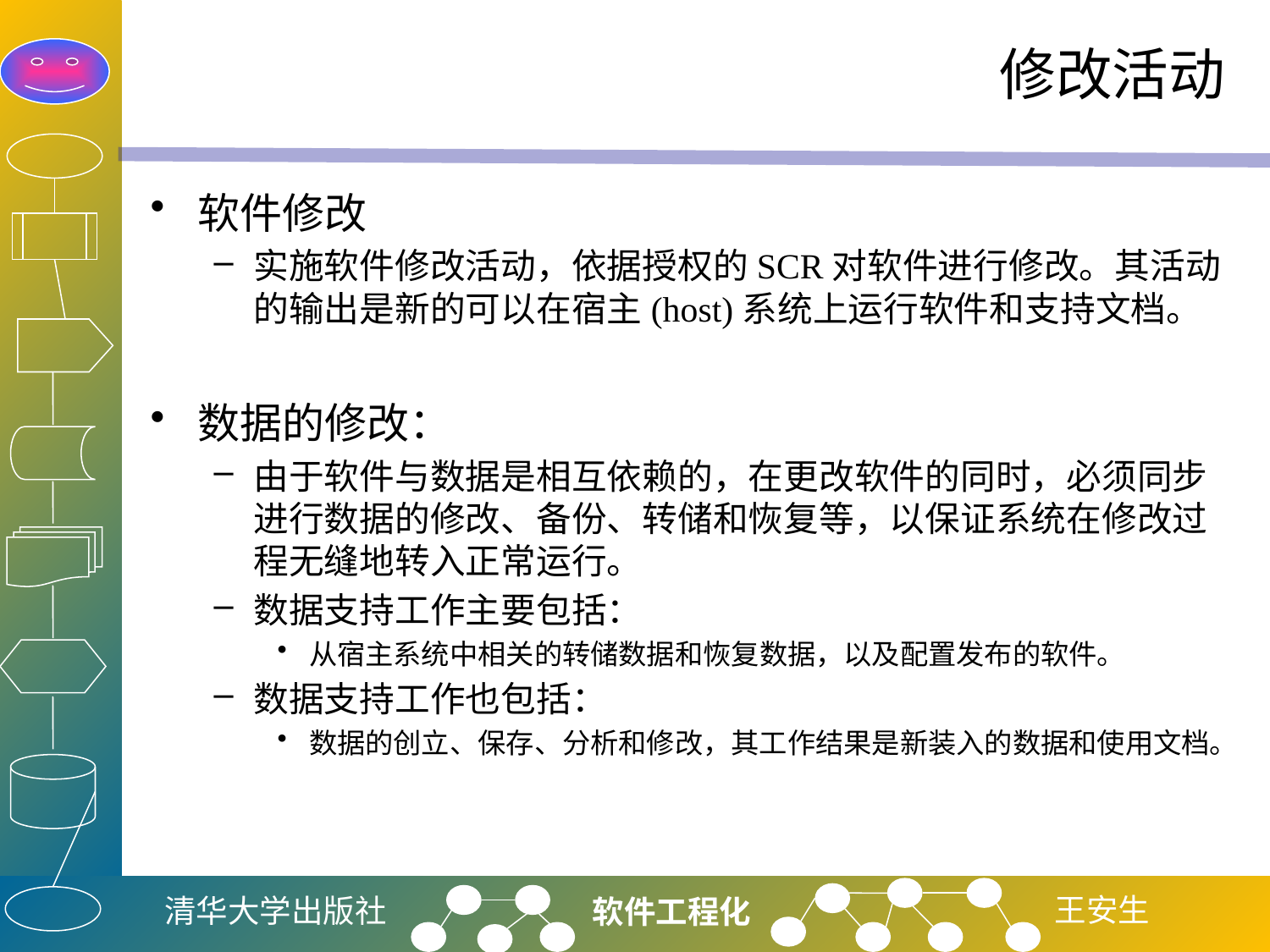

# 修改活动
软件修改
实施软件修改活动，依据授权的SCR对软件进行修改。其活动的输出是新的可以在宿主(host)系统上运行软件和支持文档。

数据的修改：
由于软件与数据是相互依赖的，在更改软件的同时，必须同步进行数据的修改、备份、转储和恢复等，以保证系统在修改过程无缝地转入正常运行。
数据支持工作主要包括：
从宿主系统中相关的转储数据和恢复数据，以及配置发布的软件。
数据支持工作也包括：
数据的创立、保存、分析和修改，其工作结果是新装入的数据和使用文档。